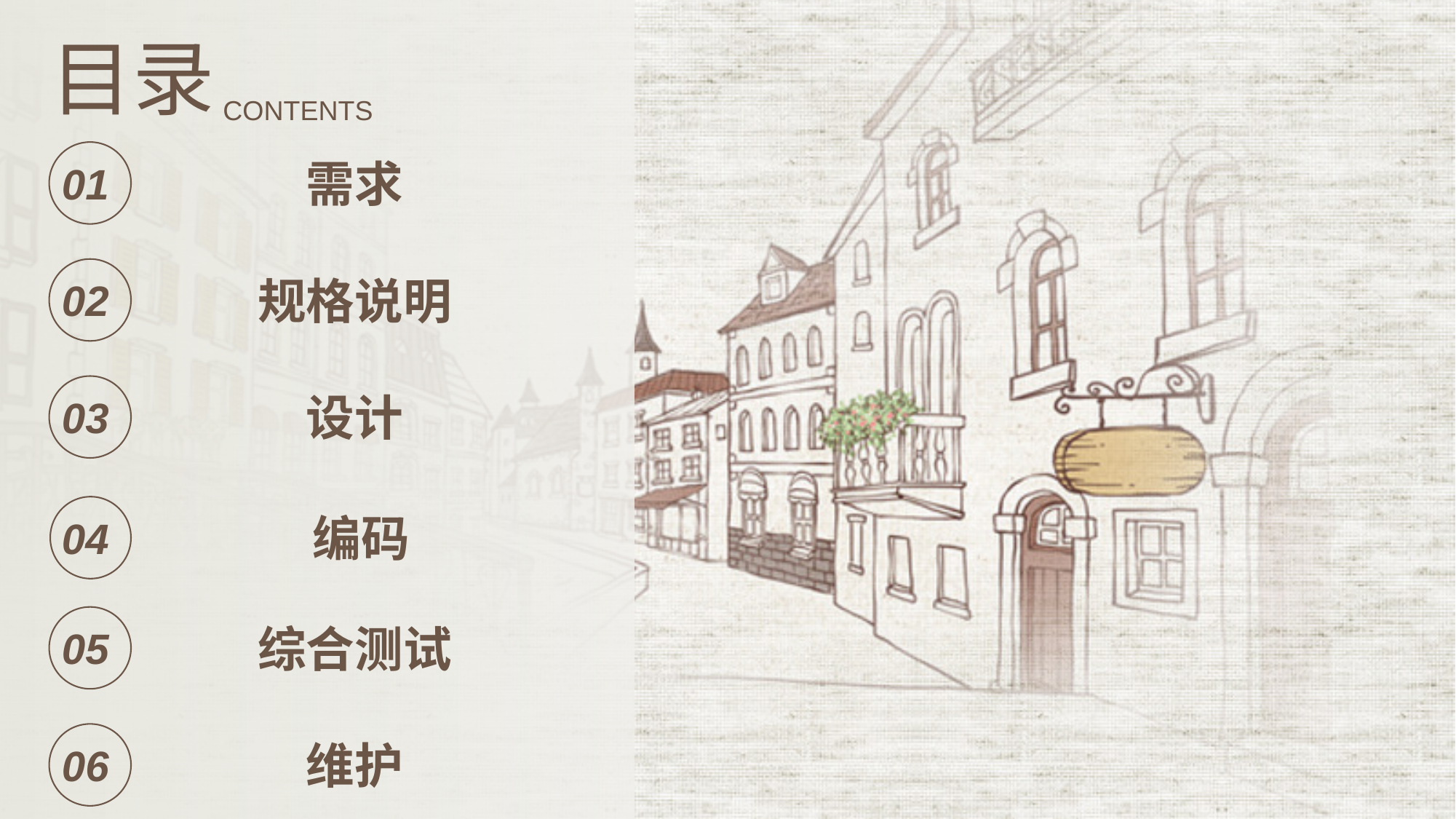

目录
CONTENTS

需求
01

规格说明
02

设计
03

编码
04

综合测试
05

维护
06